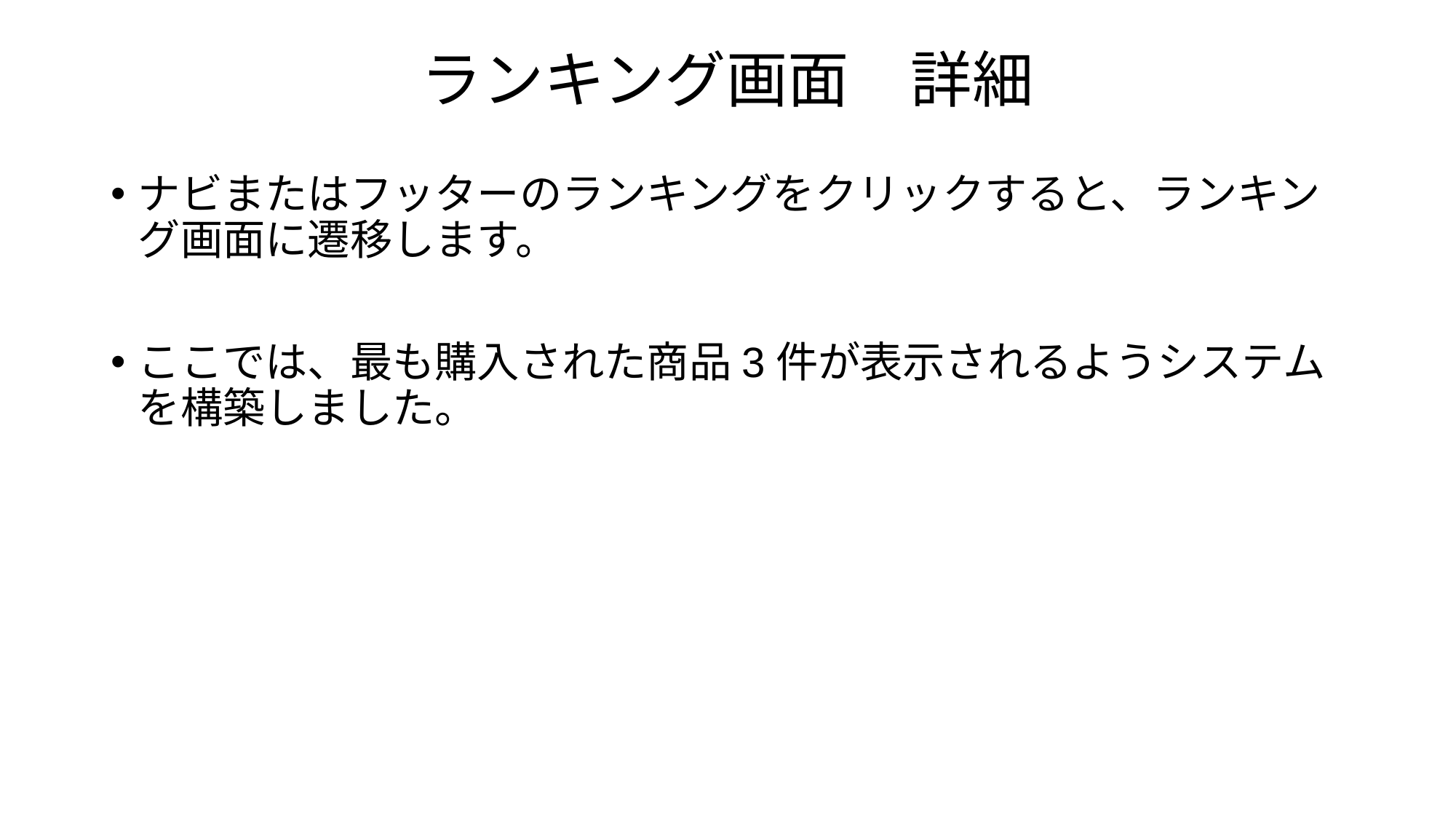

# ランキング画面　詳細
ナビまたはフッターのランキングをクリックすると、ランキング画面に遷移します。

ここでは、最も購入された商品3件が表示されるようシステムを構築しました。